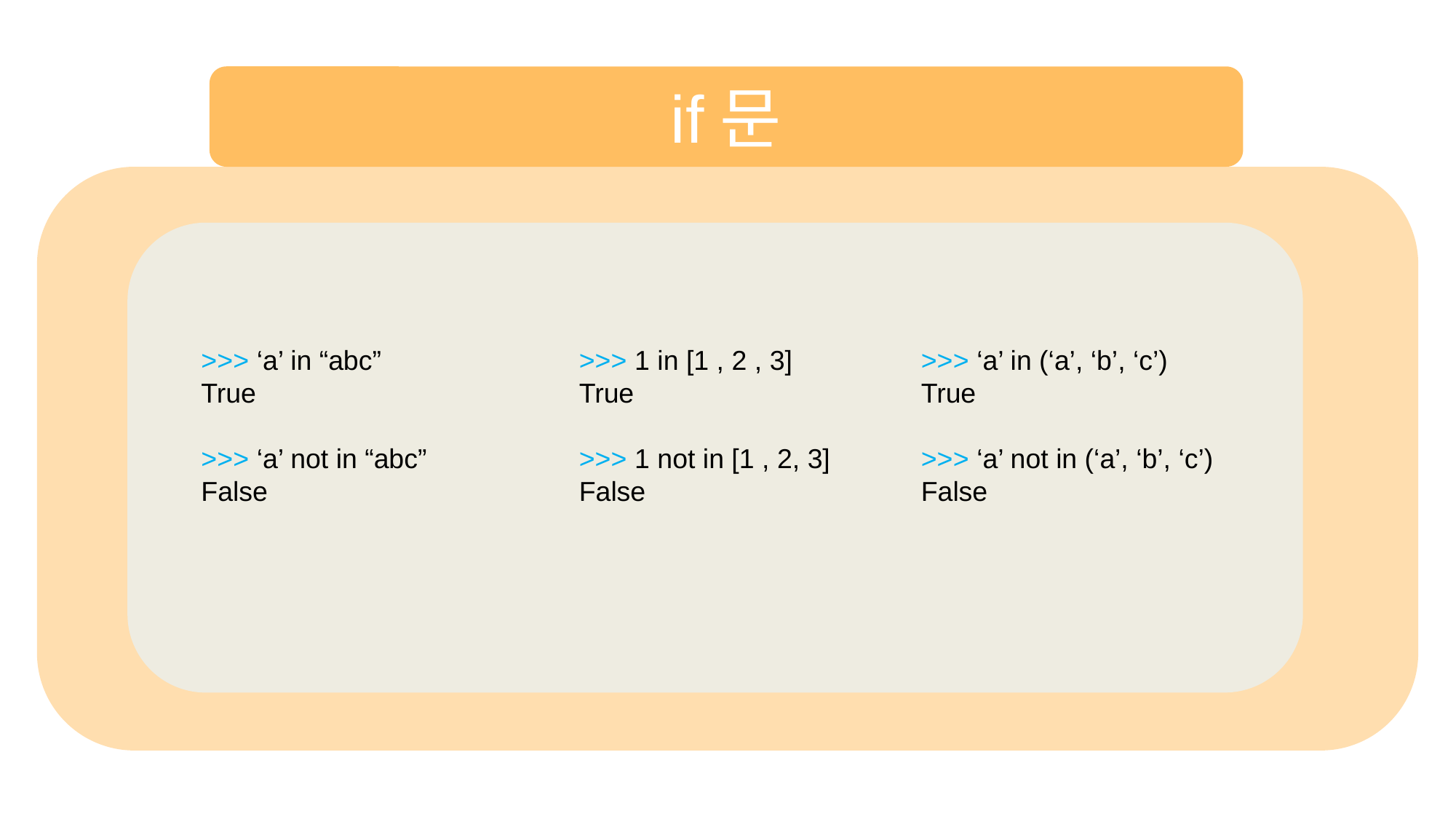

if문

>>> ‘a’ in “abc”
True

>>> ‘a’ not in “abc”
False

>>> 1 in [1 , 2 , 3]
True

>>> 1 not in [1 , 2, 3]
False

>>> ‘a’ in (‘a’, ‘b’, ‘c’)
True

>>> ‘a’ not in (‘a’, ‘b’, ‘c’)
False